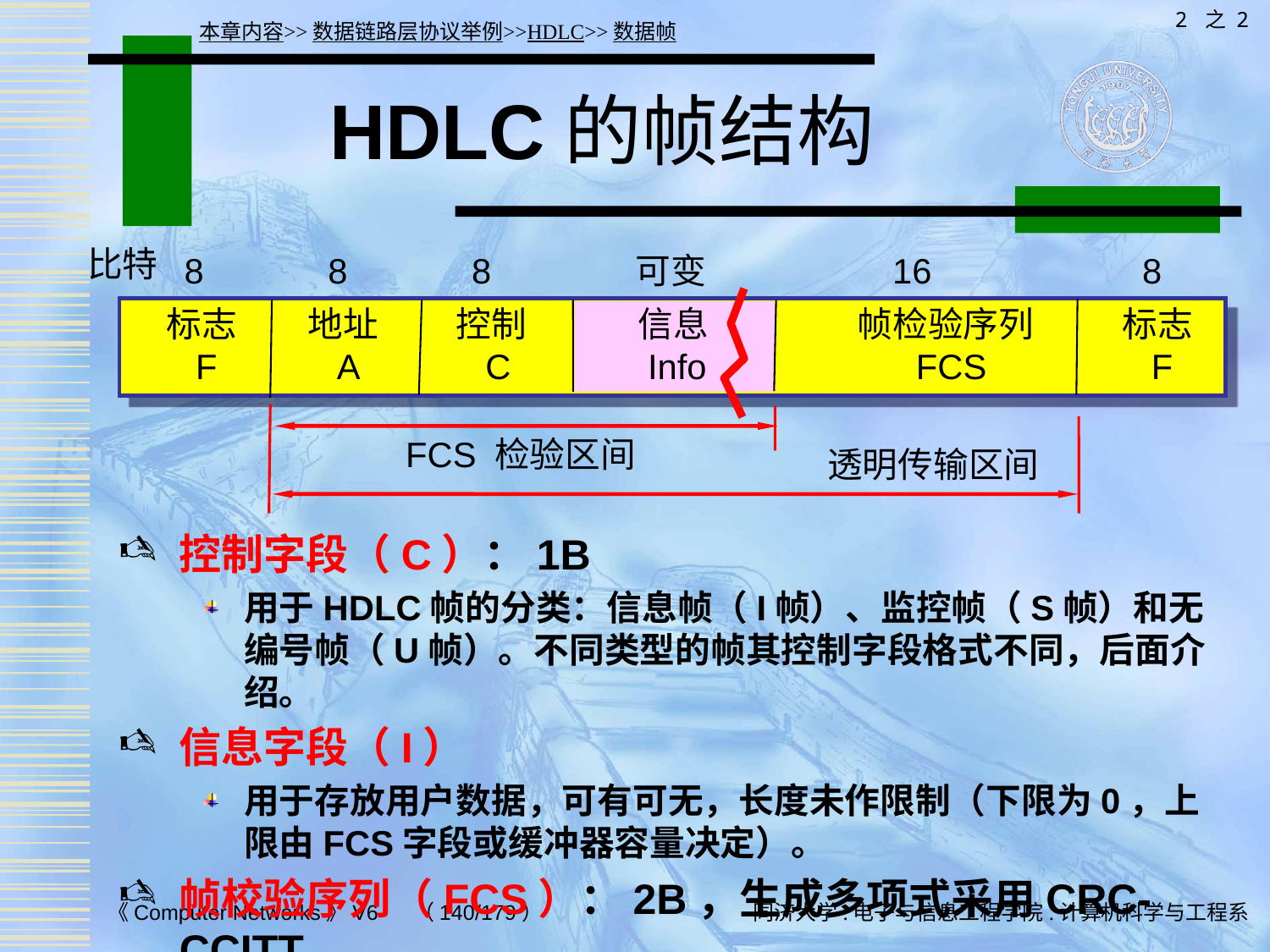

2 之 2
本章内容>>数据链路层协议举例>>HDLC>>数据帧
# HDLC的帧结构
比特
8
8
8
可变
16
8

标志
   F
地址
   A
控制
   C
信息
 Info
帧检验序列
      FCS
标志
   F

FCS 检验区间
透明传输区间

控制字段（C）：1B
用于HDLC帧的分类：信息帧（I帧）、监控帧（S帧）和无编号帧（U帧）。不同类型的帧其控制字段格式不同，后面介绍。
信息字段（I）
用于存放用户数据，可有可无，长度未作限制（下限为0，上限由FCS字段或缓冲器容量决定）。
帧校验序列（FCS）：2B，生成多项式采用CRC-CCITT